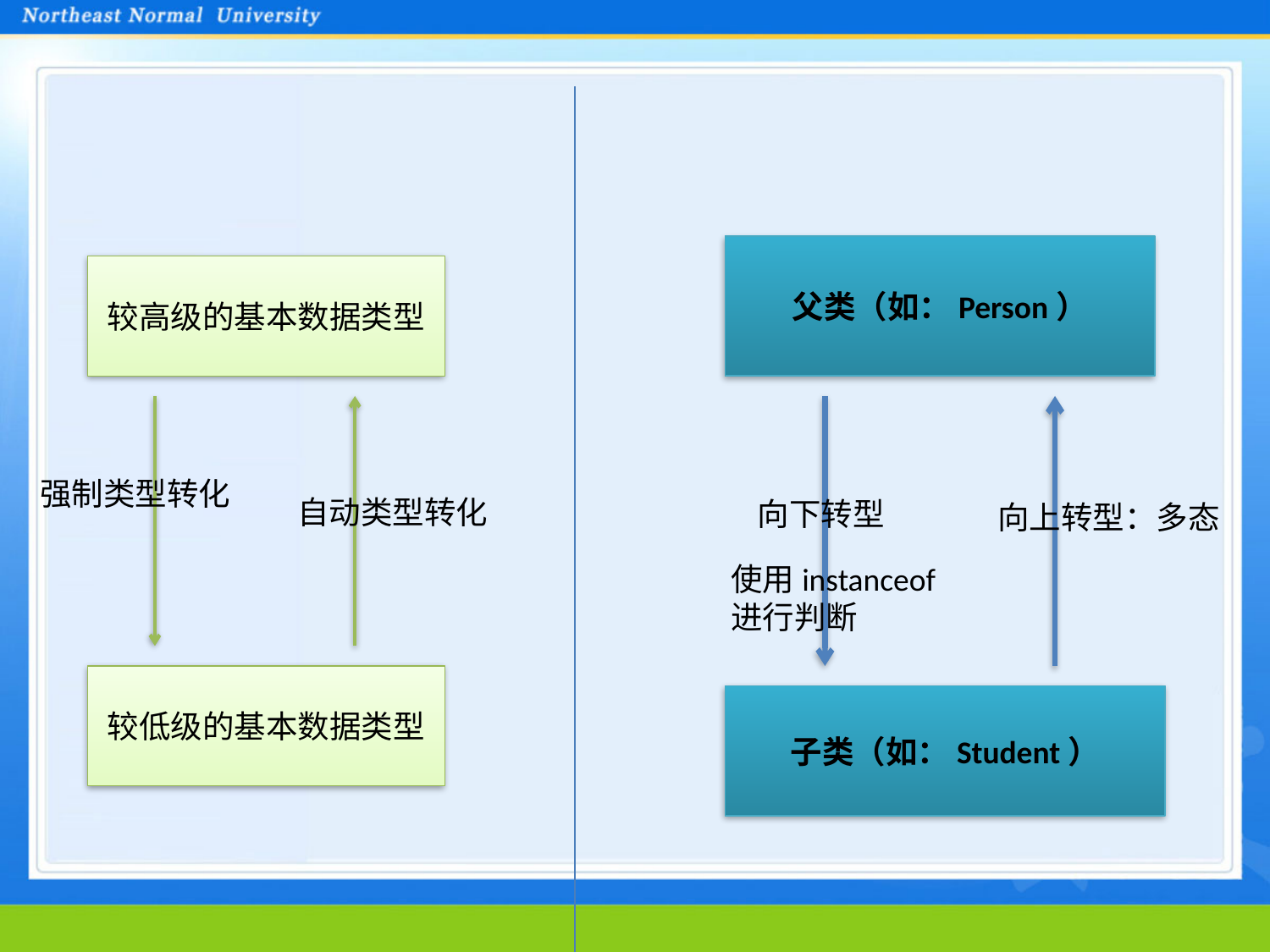

父类（如：Person）
较高级的基本数据类型
强制类型转化
自动类型转化
向下转型
向上转型：多态
使用instanceof进行判断
较低级的基本数据类型
子类（如：Student）